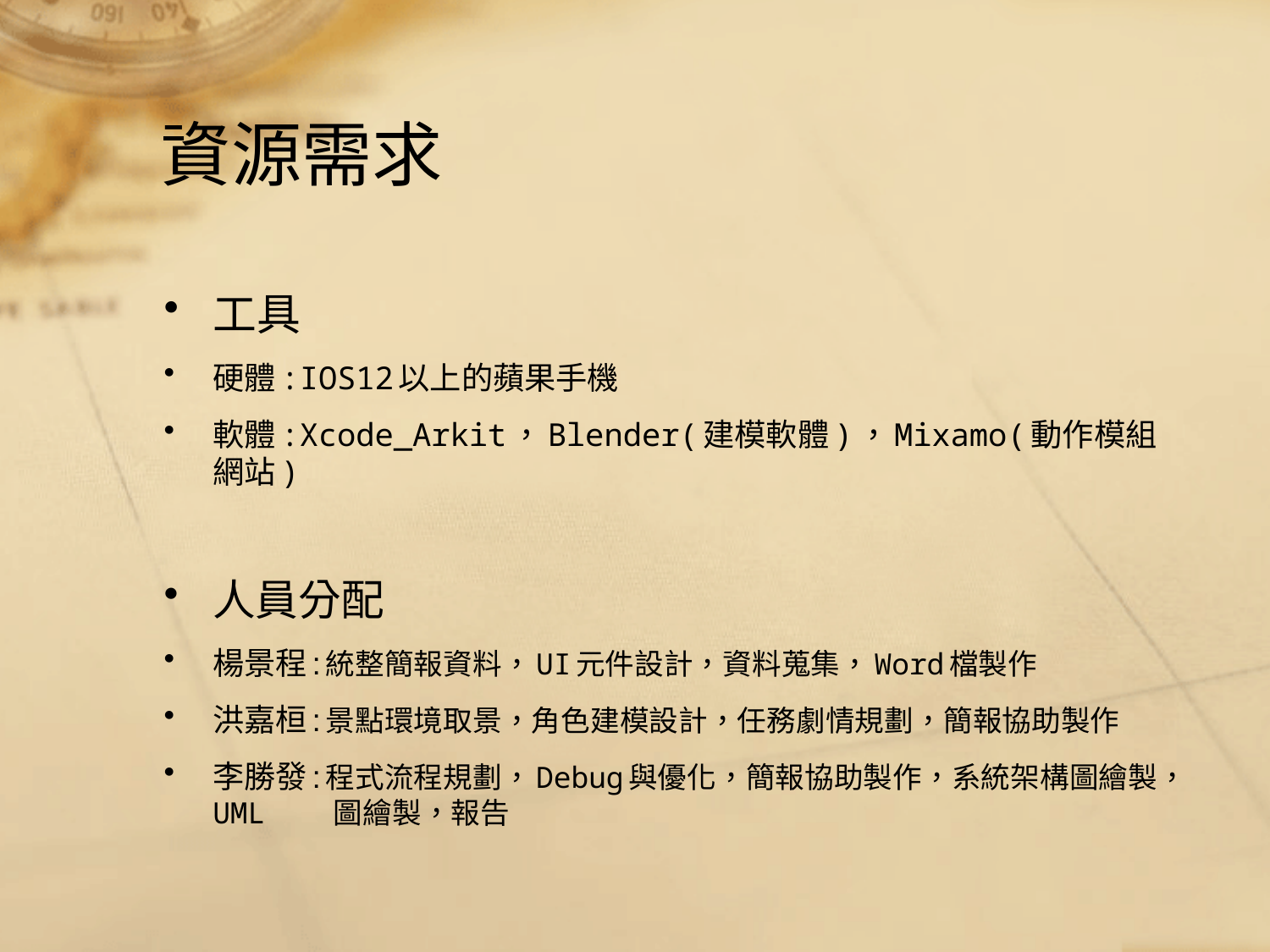

# 資源需求
工具
硬體:IOS12以上的蘋果手機
軟體:Xcode_Arkit，Blender(建模軟體)，Mixamo(動作模組網站)

人員分配
楊景程:統整簡報資料，UI元件設計，資料蒐集，Word檔製作
洪嘉桓:景點環境取景，角色建模設計，任務劇情規劃，簡報協助製作
李勝發:程式流程規劃，Debug與優化，簡報協助製作，系統架構圖繪製，UML		  圖繪製，報告